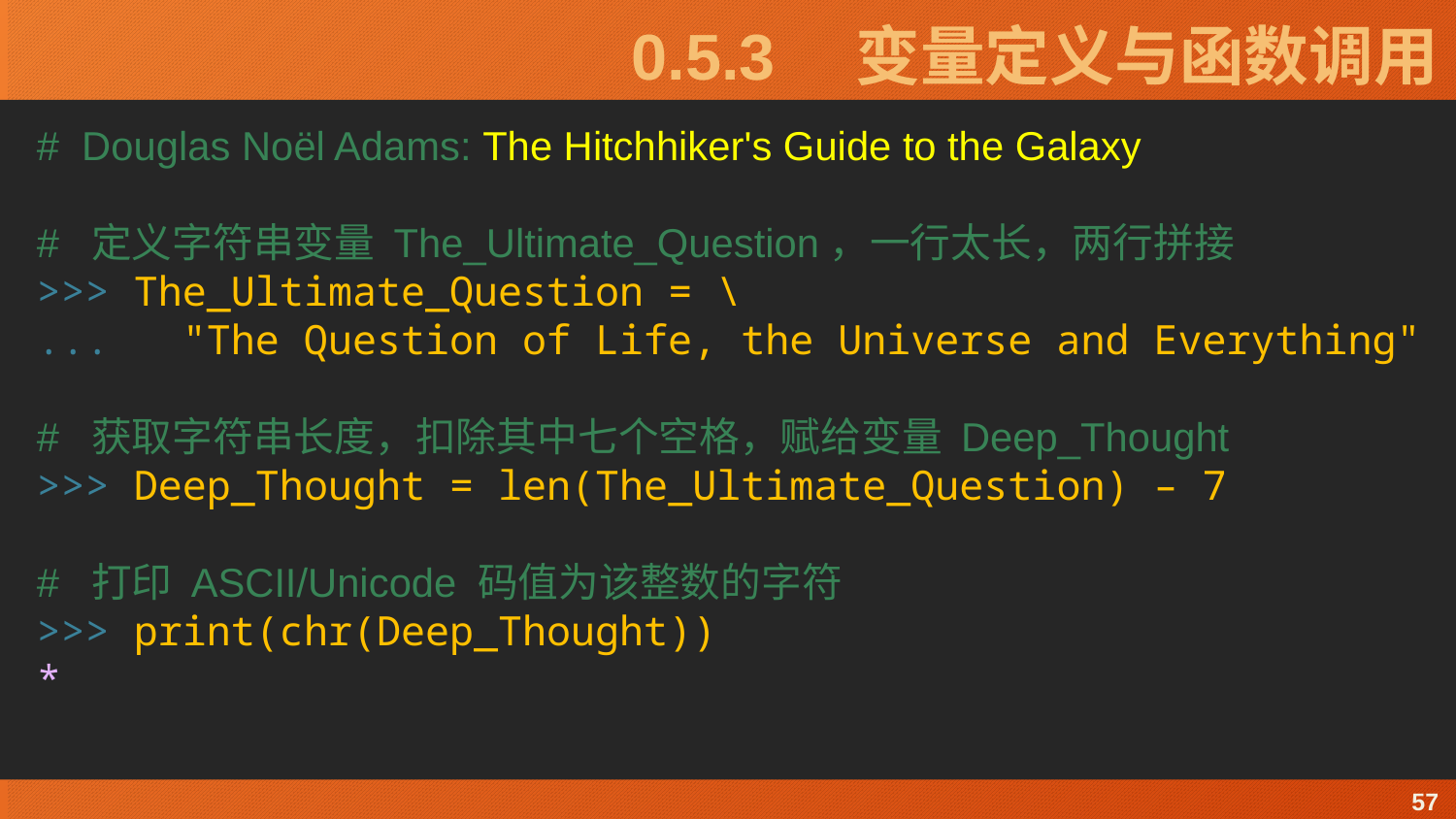

# 0.5.3　变量定义与函数调用
#  Douglas Noël Adams: The Hitchhiker's Guide to the Galaxy

#  定义字符串变量 The_Ultimate_Question，一行太长，两行拼接
>>> The_Ultimate_Question = \
...   "The Question of Life, the Universe and Everything"

#  获取字符串长度，扣除其中七个空格，赋给变量 Deep_Thought
>>> Deep_Thought = len(The_Ultimate_Question) – 7

#  打印 ASCII/Unicode 码值为该整数的字符
>>> print(chr(Deep_Thought))
*
57